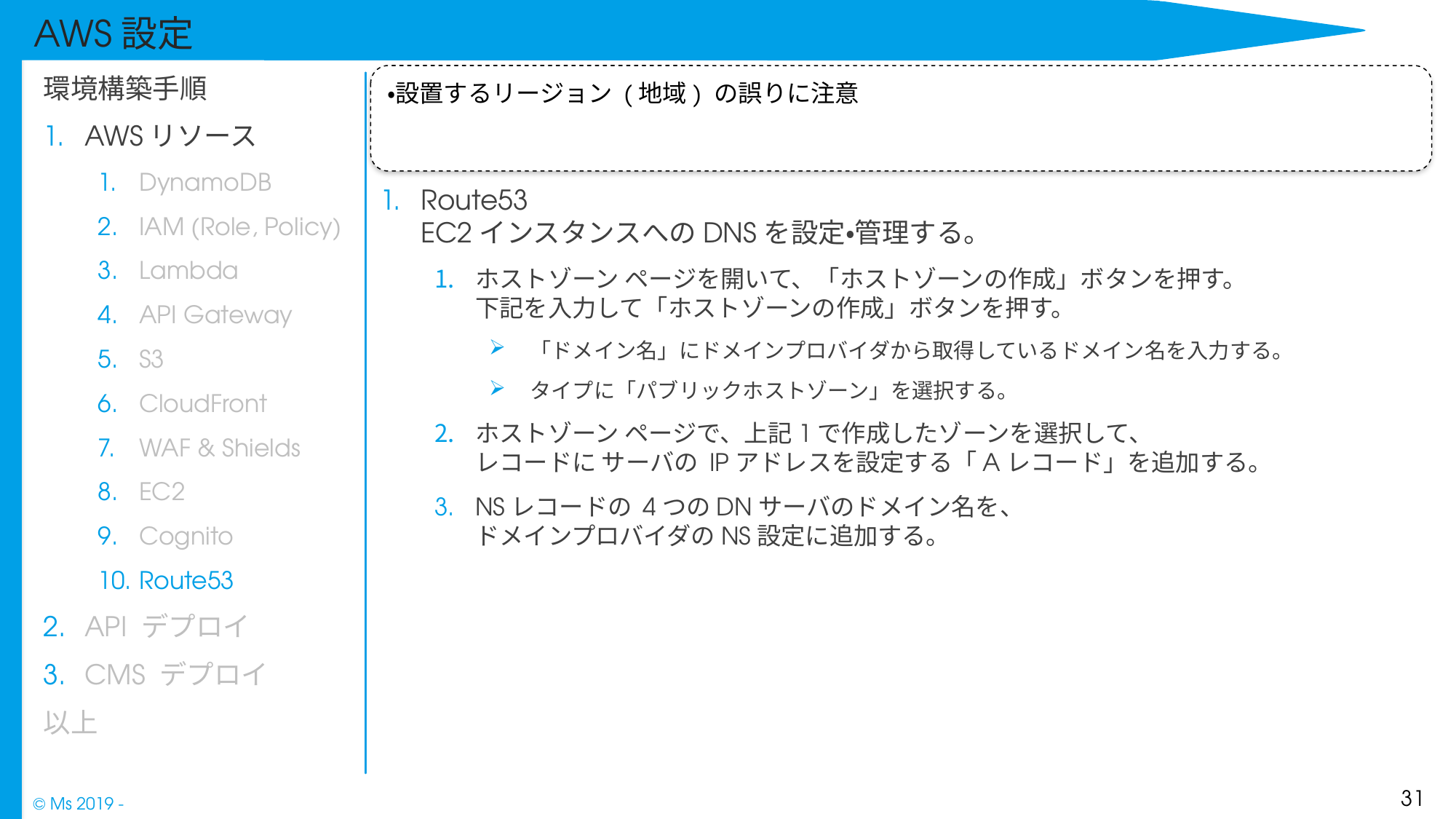

# AWS設定
環境構築手順
AWSリソース
DynamoDB
IAM (Role, Policy)
Lambda
API Gateway
S3
CloudFront
WAF & Shields
EC2
Cognito
Route53
API デプロイ
CMS デプロイ
以上

・設置するリージョン (地域) の誤りに注意
Route53
EC2インスタンスへのDNSを設定・管理する。
ホストゾーン ページを開いて、「ホストゾーンの作成」ボタンを押す。
下記を入力して「ホストゾーンの作成」ボタンを押す。
「ドメイン名」にドメインプロバイダから取得しているドメイン名を入力する。
タイプに「パブリックホストゾーン」を選択する。
ホストゾーン ページで、上記1で作成したゾーンを選択して、
レコードに サーバの IPアドレスを設定する「Aレコード」を追加する。
NSレコードの 4つのDNサーバのドメイン名を、
ドメインプロバイダのNS設定に追加する。
31